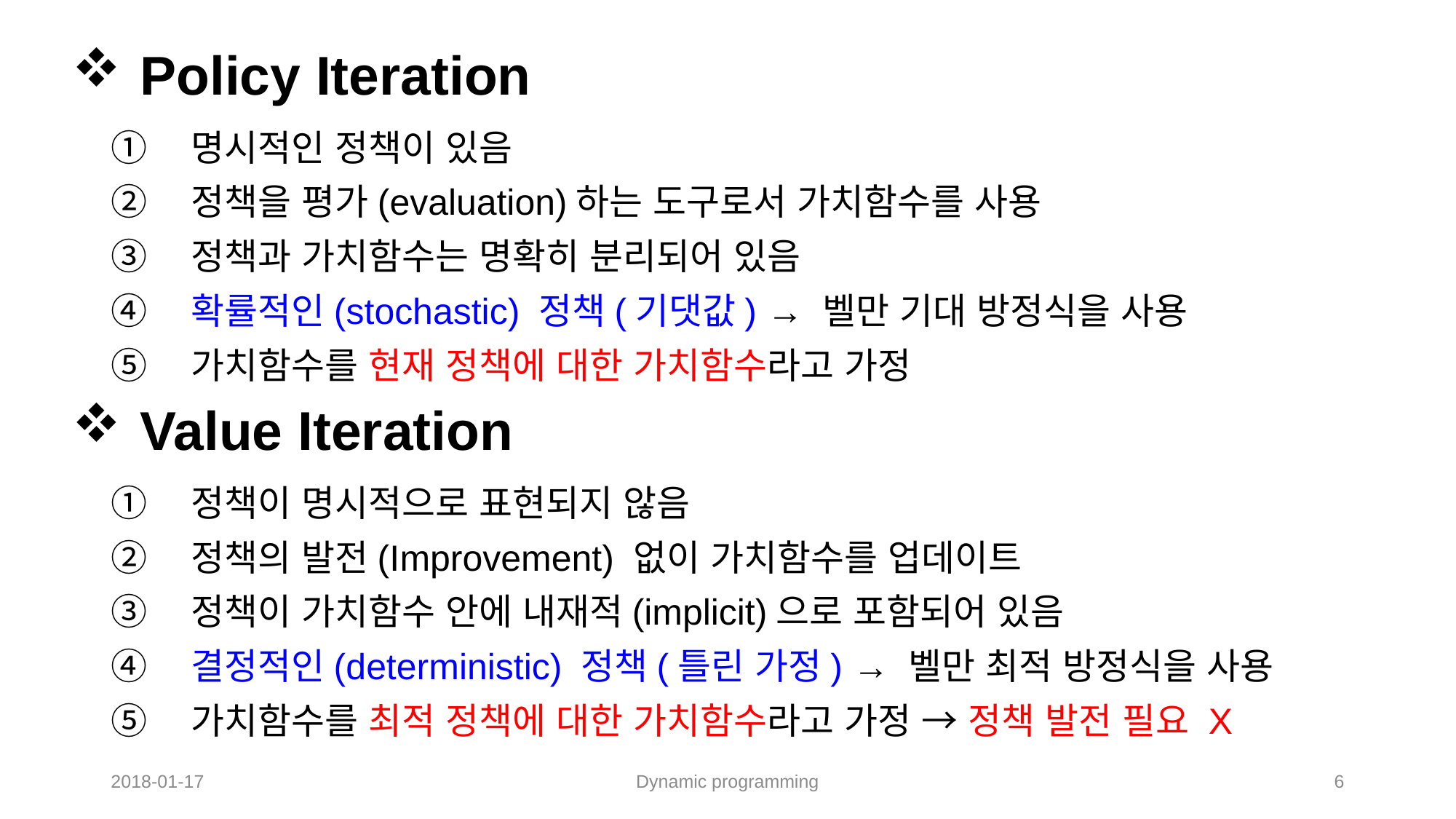

Policy Iteration
 명시적인 정책이 있음
 정책을 평가(evaluation)하는 도구로서 가치함수를 사용
 정책과 가치함수는 명확히 분리되어 있음
 확률적인(stochastic) 정책(기댓값) → 벨만 기대 방정식을 사용
 가치함수를 현재 정책에 대한 가치함수라고 가정
Value Iteration
 정책이 명시적으로 표현되지 않음
 정책의 발전(Improvement) 없이 가치함수를 업데이트
 정책이 가치함수 안에 내재적(implicit)으로 포함되어 있음
 결정적인(deterministic) 정책(틀린 가정) → 벨만 최적 방정식을 사용
 가치함수를 최적 정책에 대한 가치함수라고 가정 → 정책 발전 필요 X
2018-01-17
Dynamic programming
6